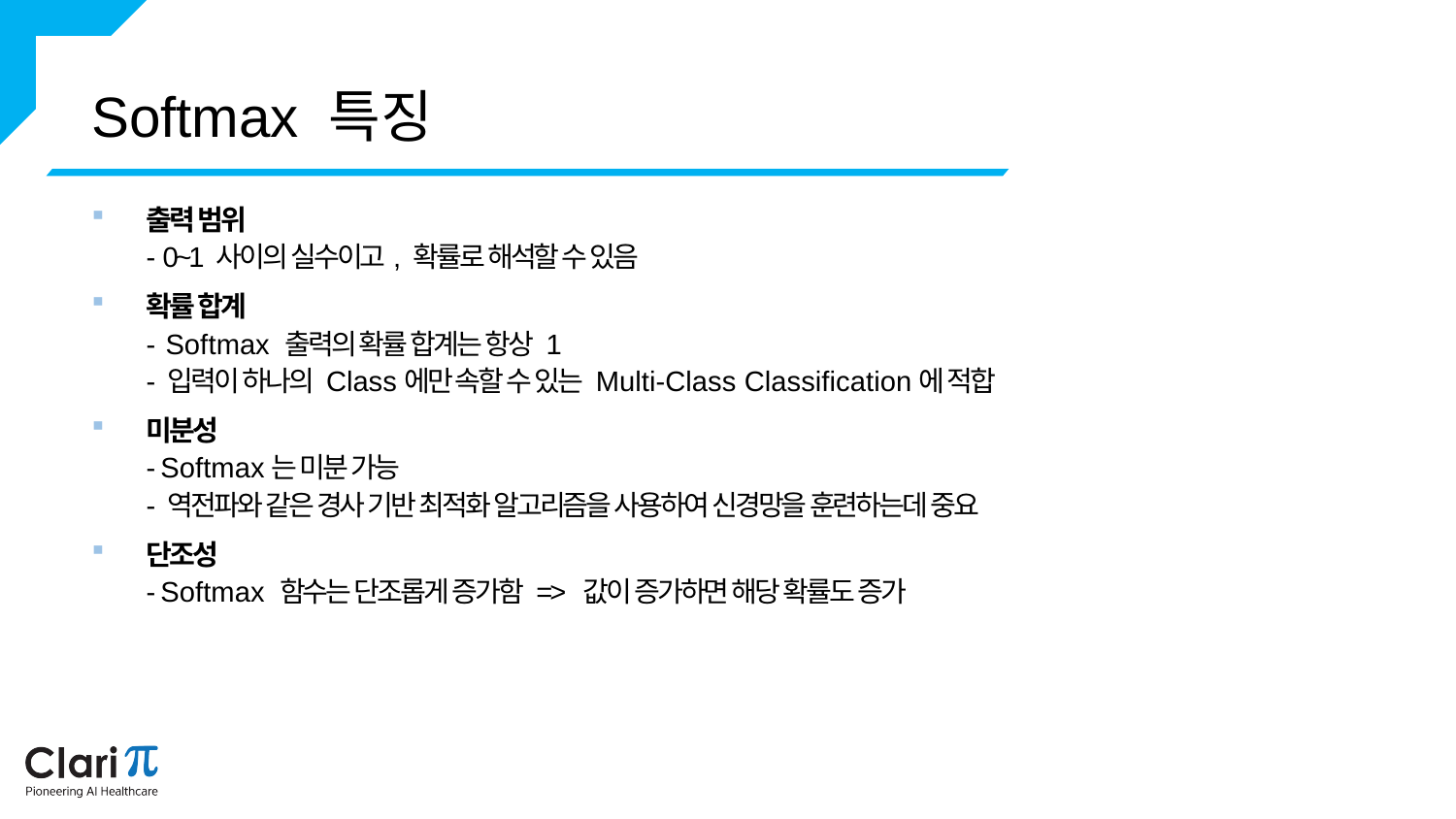

Softmax 특징
출력 범위
-  0~1 사이의 실수이고, 확률로 해석할 수 있음
확률 합계
-  Softmax 출력의 확률 합계는 항상 1
- 입력이 하나의 Class에만 속할 수 있는 Multi-Class Classification에 적합
미분성
- Softmax는 미분 가능
- 역전파와 같은 경사 기반 최적화 알고리즘을 사용하여 신경망을 훈련하는데 중요
단조성
- Softmax 함수는 단조롭게 증가함 =>  값이 증가하면 해당 확률도 증가